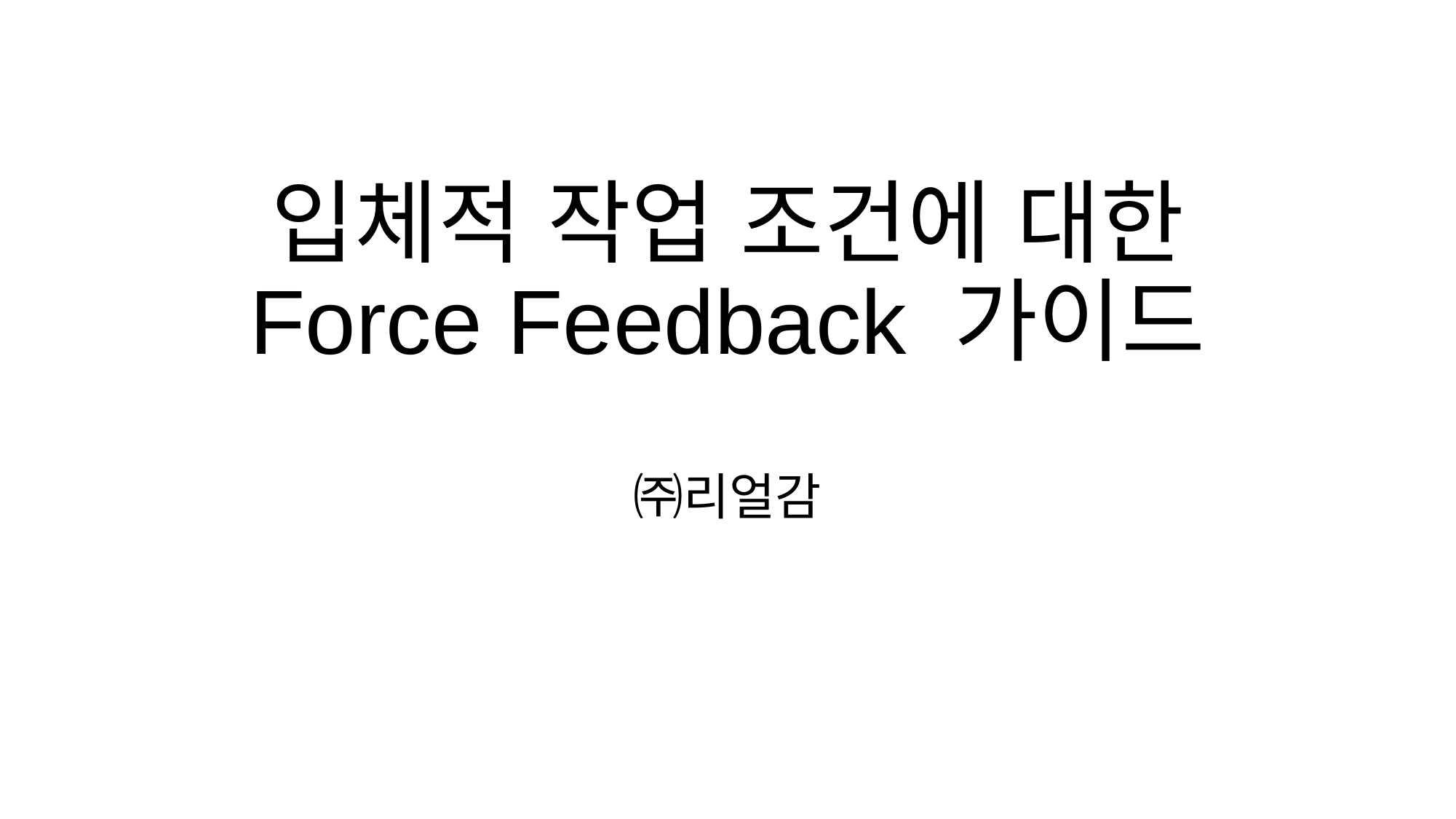

# 입체적 작업 조건에 대한 Force Feedback 가이드 ㈜리얼감